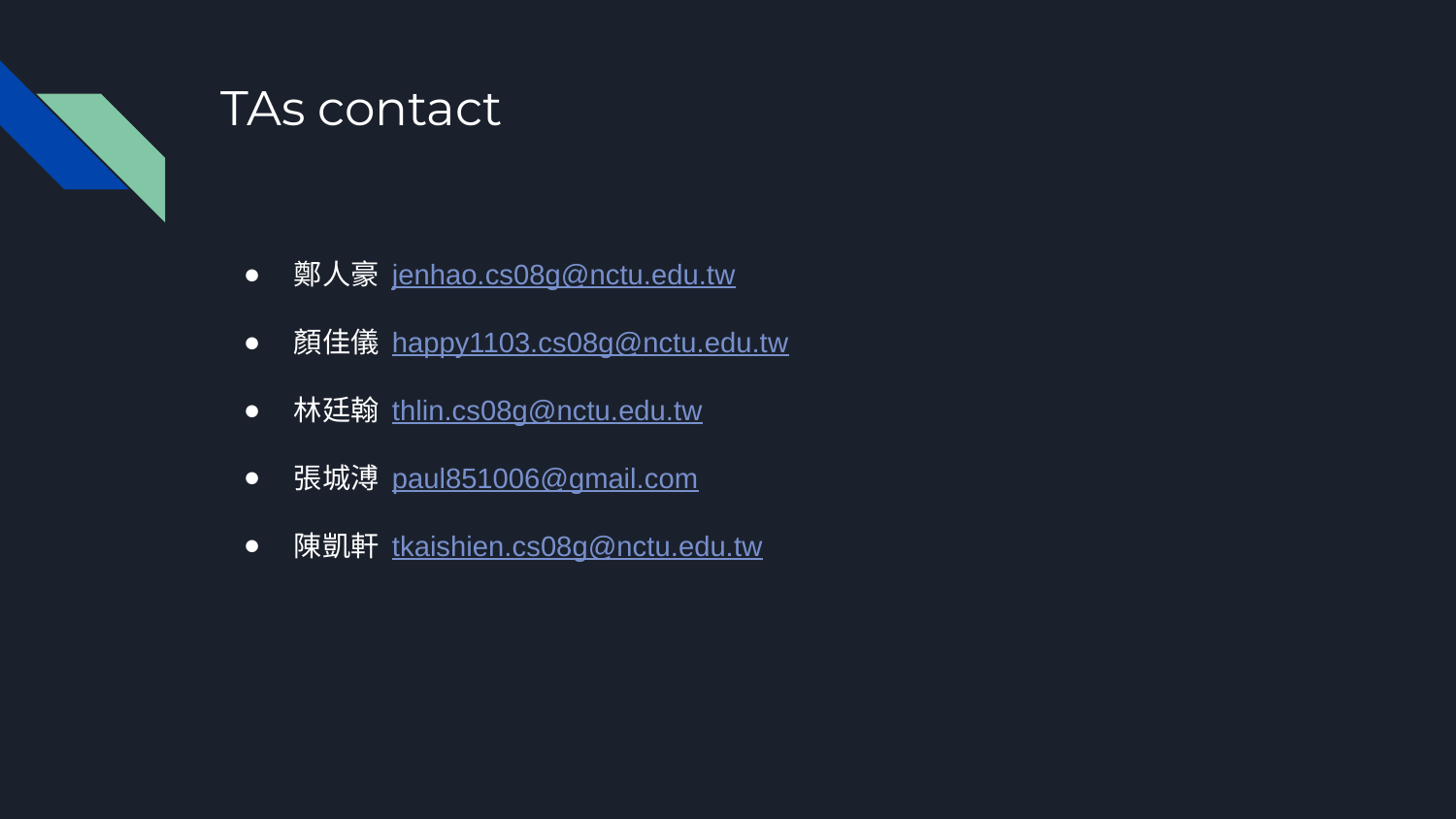

# TAs contact
鄭人豪 jenhao.cs08g@nctu.edu.tw
顏佳儀 happy1103.cs08g@nctu.edu.tw
林廷翰 thlin.cs08g@nctu.edu.tw
張城溥 paul851006@gmail.com
陳凱軒 tkaishien.cs08g@nctu.edu.tw